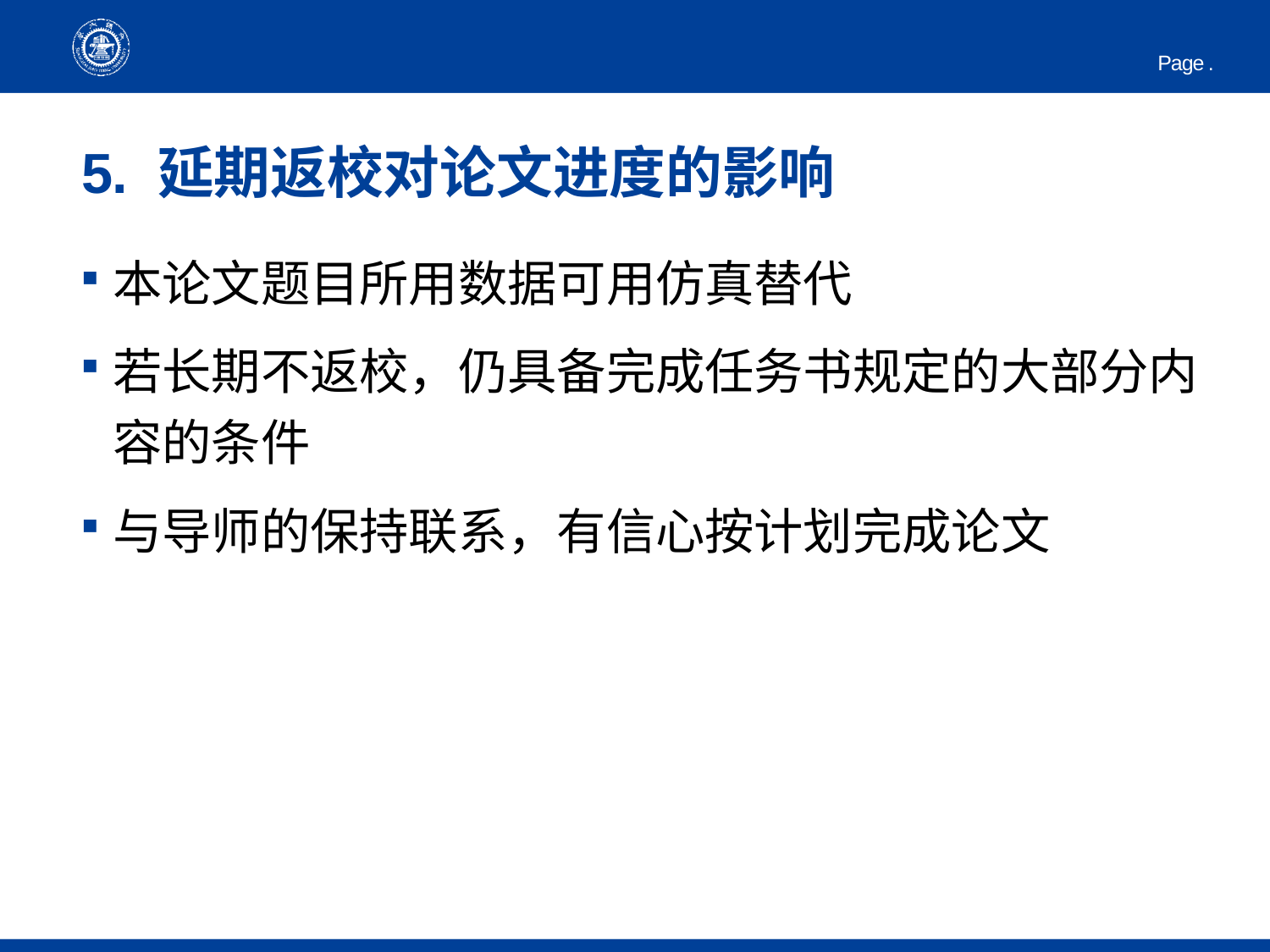

19
# 5. 延期返校对论文进度的影响
本论文题目所用数据可用仿真替代
若长期不返校，仍具备完成任务书规定的大部分内容的条件
与导师的保持联系，有信心按计划完成论文